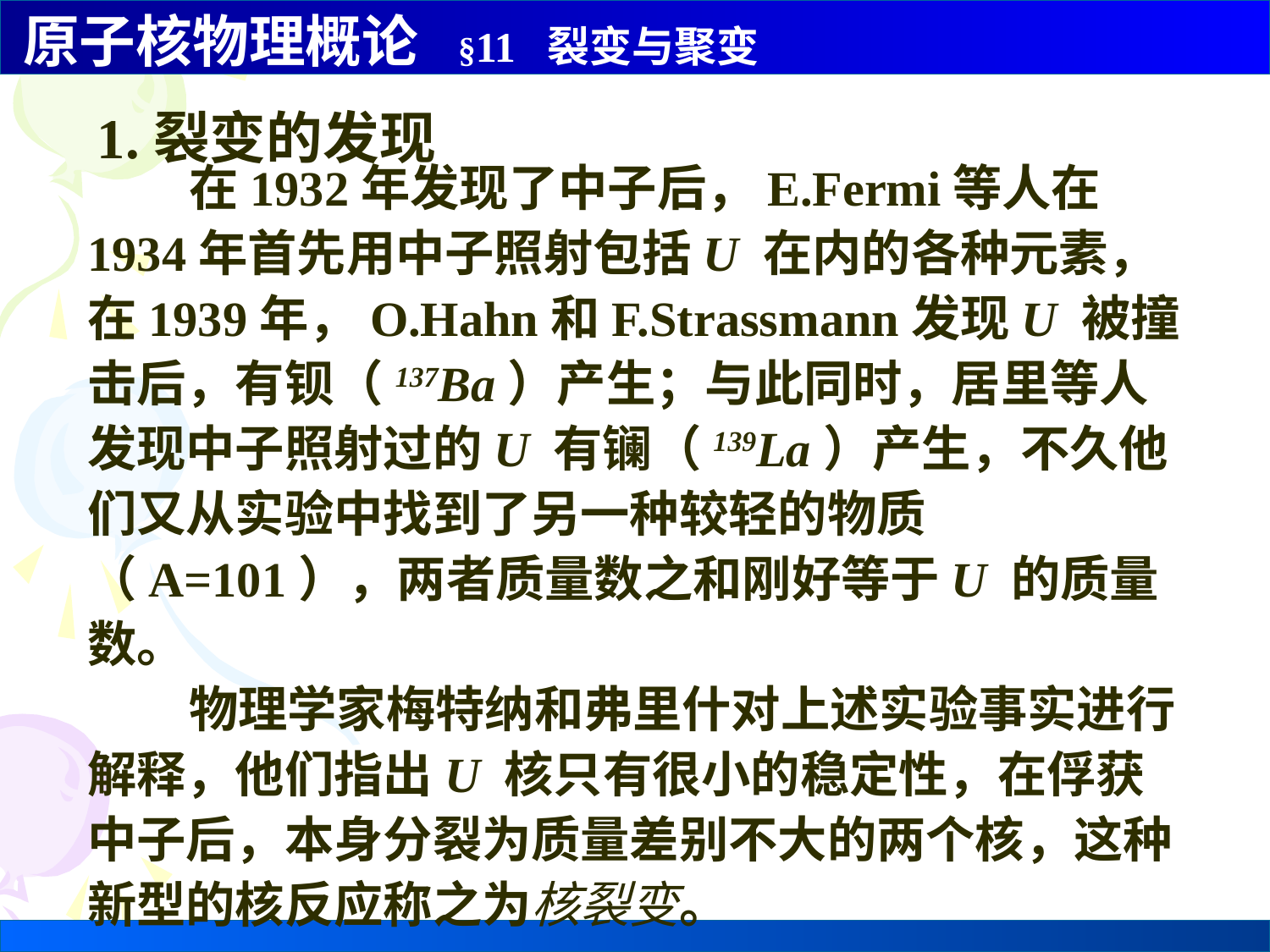

1.裂变的发现
        在1932年发现了中子后，E.Fermi等人在1934年首先用中子照射包括U 在内的各种元素，在1939年，O.Hahn和F.Strassmann发现U 被撞击后，有钡（137Ba）产生；与此同时，居里等人发现中子照射过的U 有镧（139La）产生，不久他们又从实验中找到了另一种较轻的物质（A=101），两者质量数之和刚好等于U 的质量数。
        物理学家梅特纳和弗里什对上述实验事实进行解释，他们指出U 核只有很小的稳定性，在俘获中子后，本身分裂为质量差别不大的两个核，这种新型的核反应称之为核裂变。